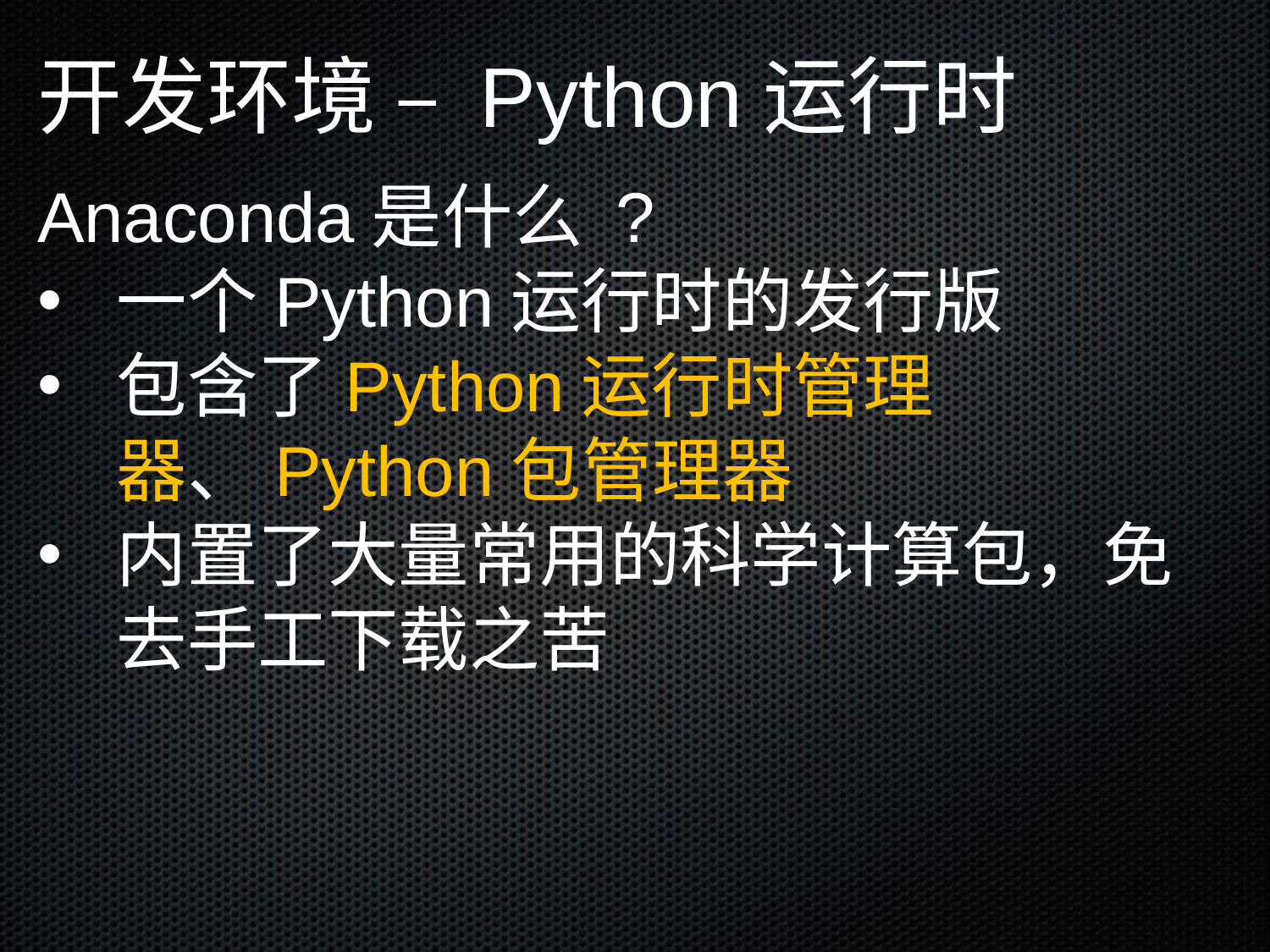

开发环境 – Python运行时
Anaconda是什么 ?
一个Python运行时的发行版
包含了Python运行时管理器、Python包管理器
内置了大量常用的科学计算包，免去手工下载之苦